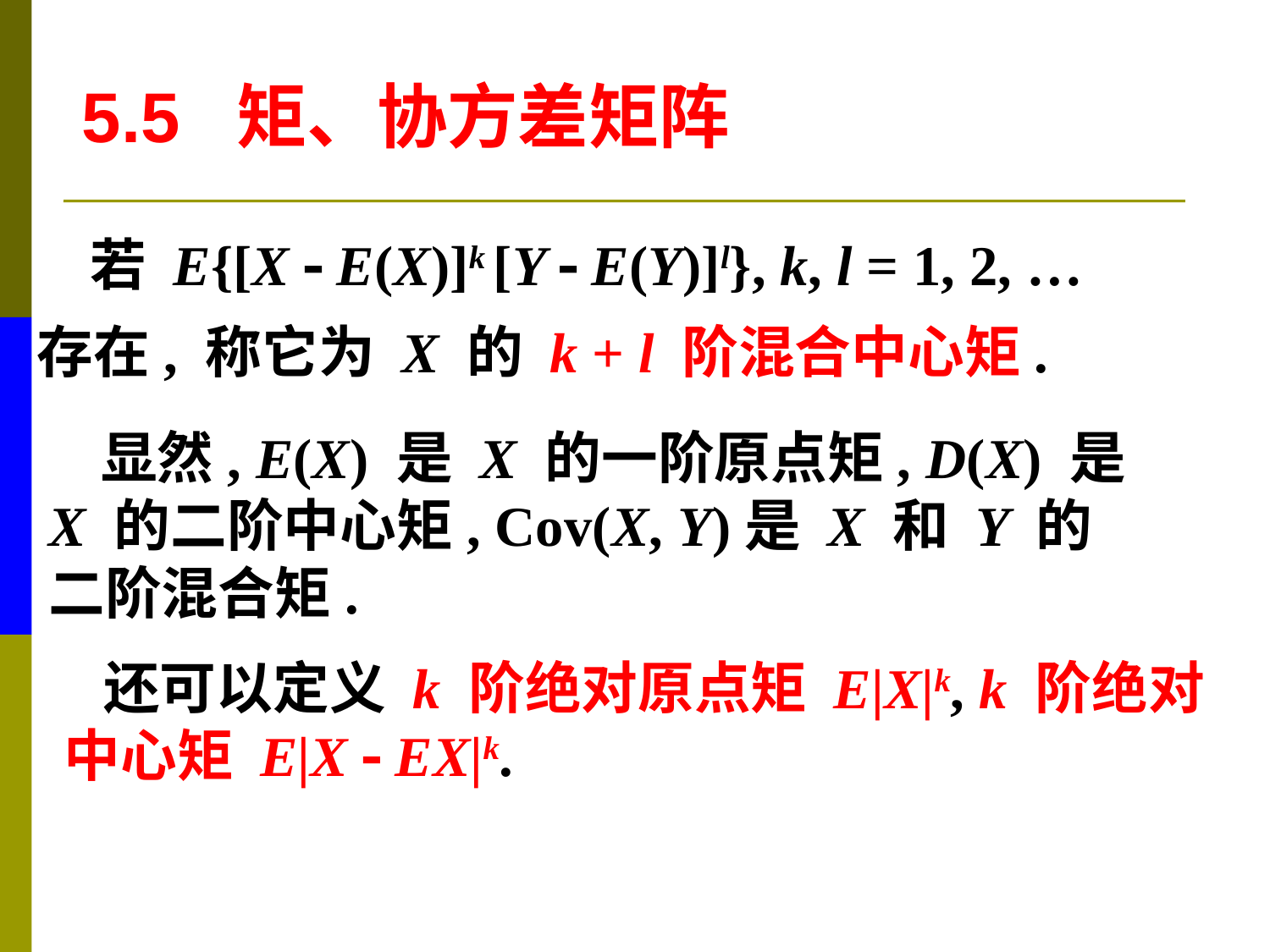

5.5  矩、协方差矩阵
若 E{[X − E(X)]k [Y − E(Y)]l}, k, l = 1, 2, …
存在, 称它为 X 的 k + l 阶混合中心矩.
   显然, E(X) 是 X 的一阶原点矩, D(X) 是
X 的二阶中心矩, Cov(X, Y)是 X 和 Y 的
二阶混合矩.
  还可以定义 k 阶绝对原点矩 E|X|k, k 阶绝对
中心矩 E|X − EX|k.